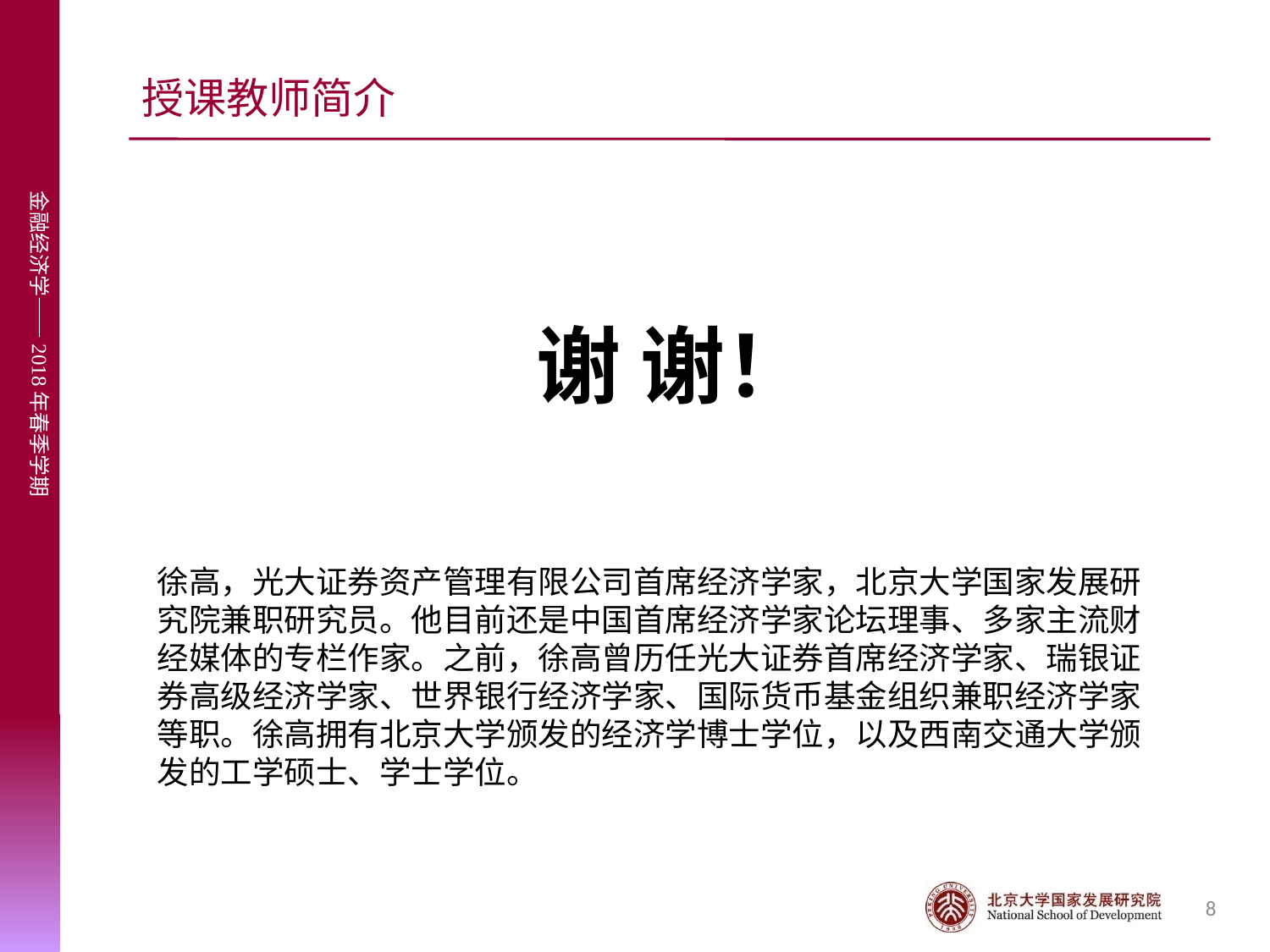

# 授课教师简介
谢 谢！
徐高，光大证券资产管理有限公司首席经济学家，北京大学国家发展研究院兼职研究员。他目前还是中国首席经济学家论坛理事、多家主流财经媒体的专栏作家。之前，徐高曾历任光大证券首席经济学家、瑞银证券高级经济学家、世界银行经济学家、国际货币基金组织兼职经济学家等职。徐高拥有北京大学颁发的经济学博士学位，以及西南交通大学颁发的工学硕士、学士学位。
8